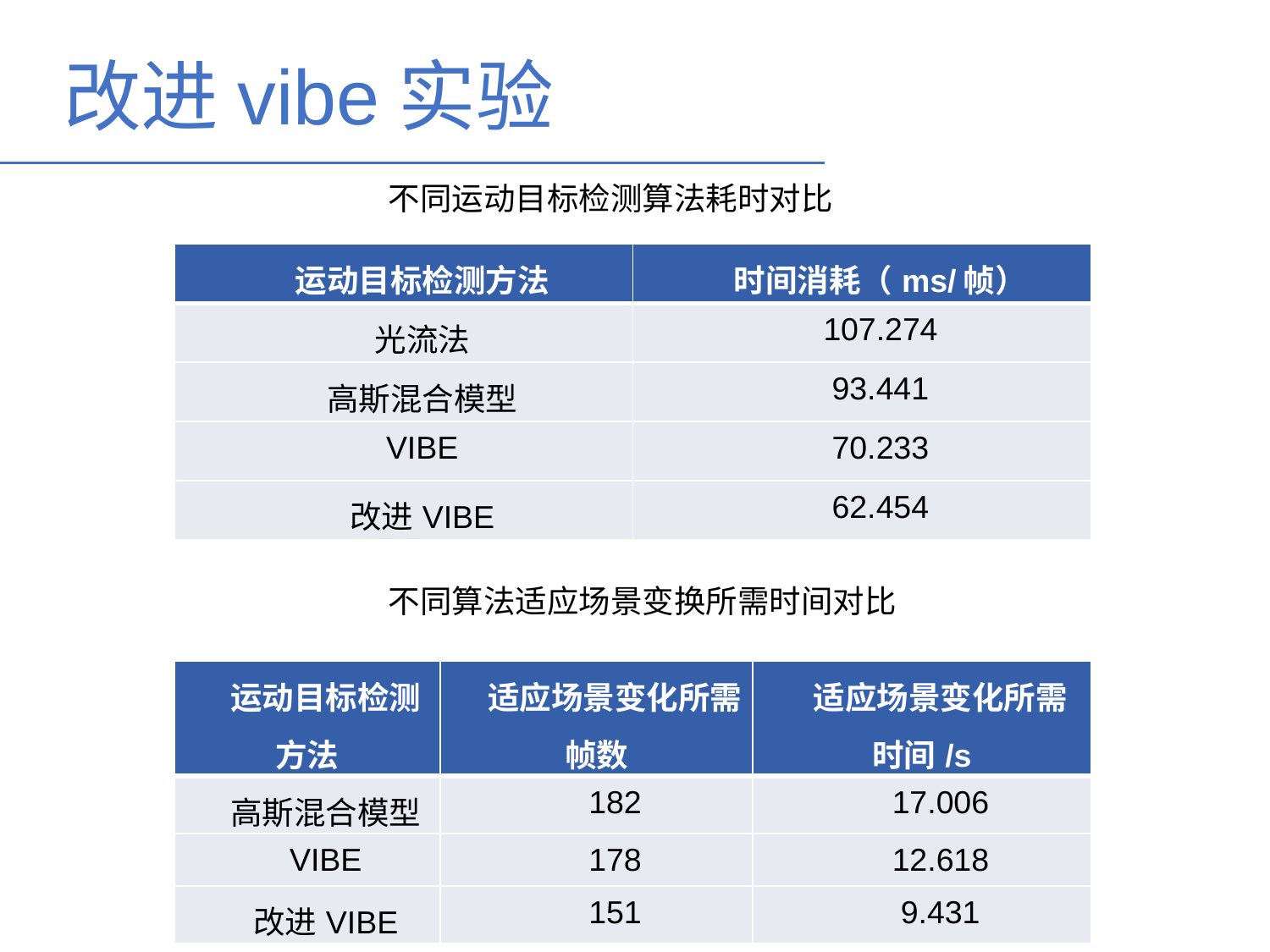

改进vibe实验
不同运动目标检测算法耗时对比
| 运动目标检测方法 | 时间消耗（ms/帧） |
| --- | --- |
| 光流法 | 107.274 |
| 高斯混合模型 | 93.441 |
| VIBE | 70.233 |
| 改进VIBE | 62.454 |
不同算法适应场景变换所需时间对比
| 运动目标检测方法 | 适应场景变化所需帧数 | 适应场景变化所需时间/s |
| --- | --- | --- |
| 高斯混合模型 | 182 | 17.006 |
| VIBE | 178 | 12.618 |
| 改进VIBE | 151 | 9.431 |